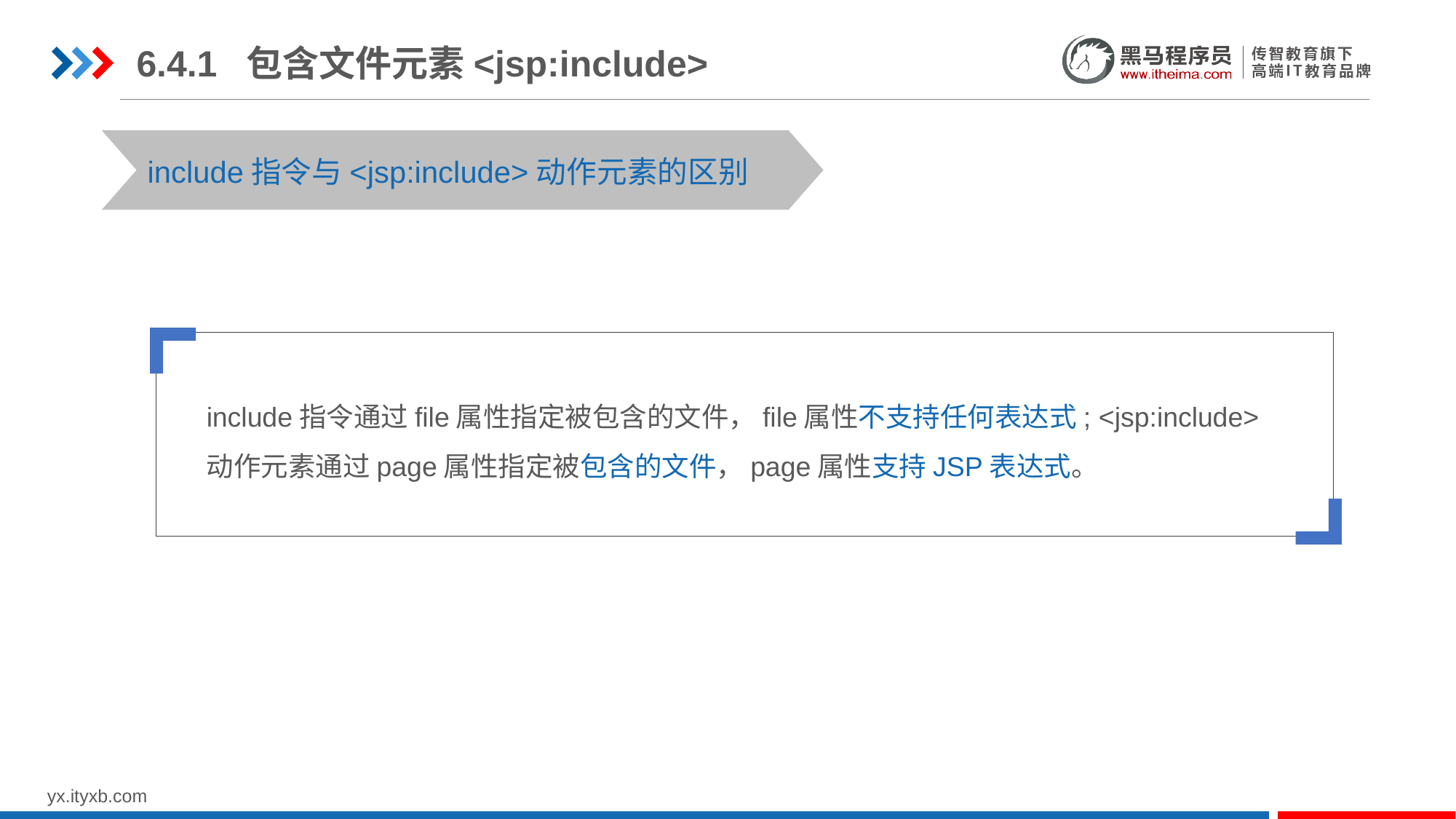

6.4.1  包含文件元素<jsp:include>

include指令与<jsp:include>动作元素的区别

include指令通过file属性指定被包含的文件，file属性不支持任何表达式; <jsp:include>动作元素通过page属性指定被包含的文件，page属性支持JSP表达式。